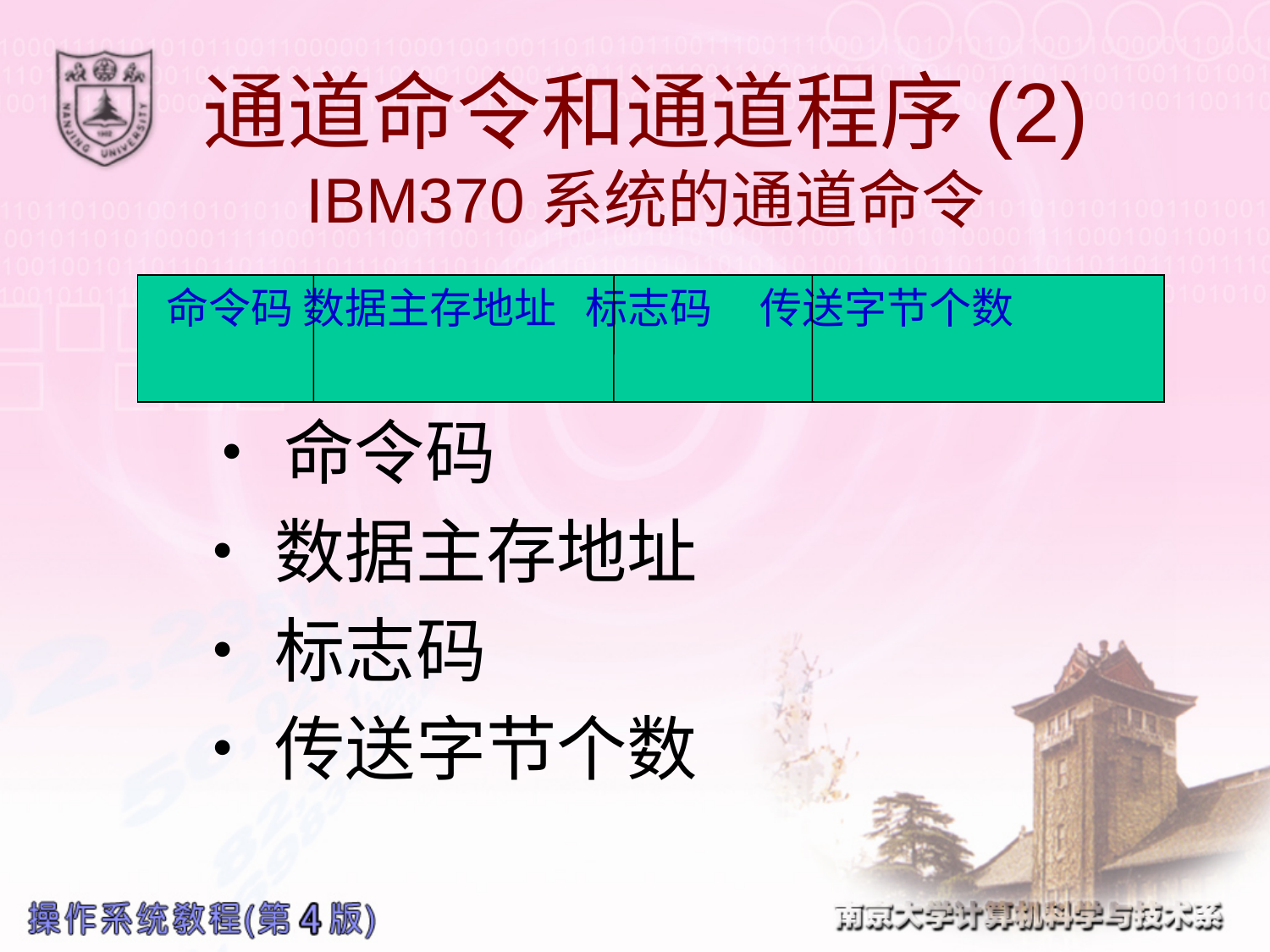

# 通道命令和通道程序(2) IBM370系统的通道命令
 命令码 数据主存地址   标志码     传送字节个数

       •命令码
     •数据主存地址
     •标志码
     •传送字节个数